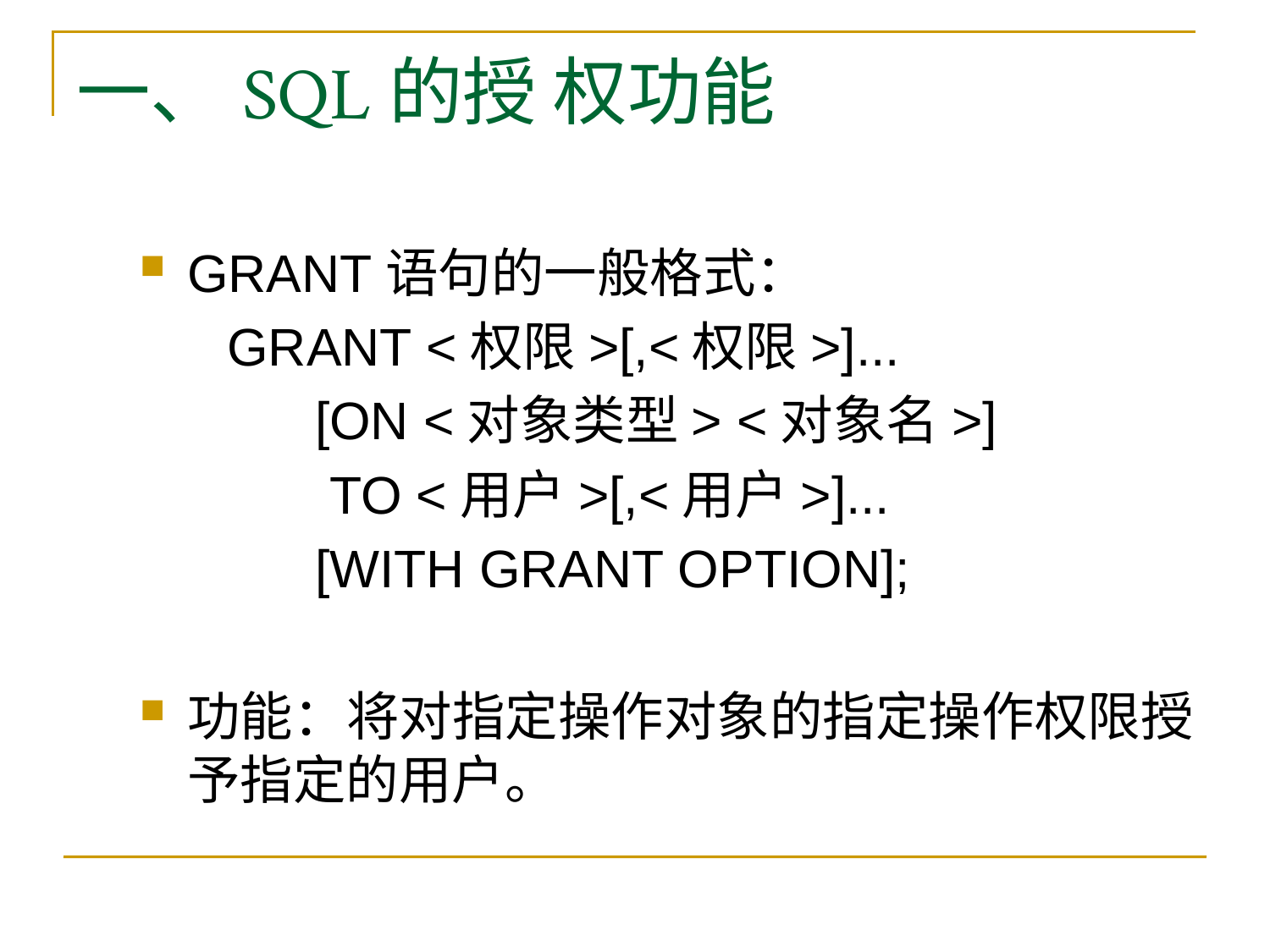

# 一、SQL的授 权功能
GRANT语句的一般格式：
      GRANT <权限>[,<权限>]...
            [ON <对象类型> <对象名>]
             TO <用户>[,<用户>]...
            [WITH GRANT OPTION];

功能：将对指定操作对象的指定操作权限授予指定的用户。